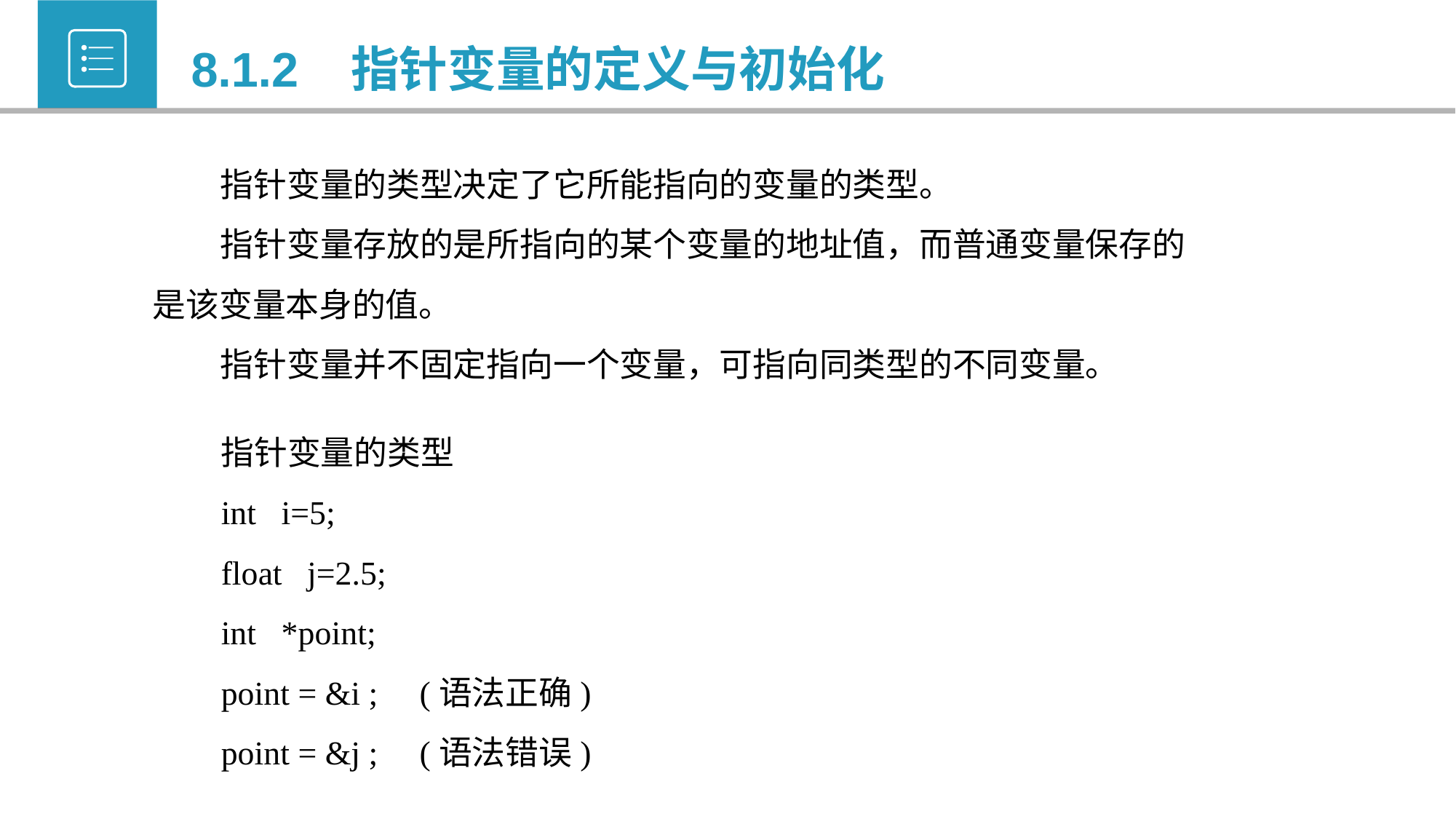

8.1.2   指针变量的定义与初始化
        指针变量的类型决定了它所能指向的变量的类型。
        指针变量存放的是所指向的某个变量的地址值，而普通变量保存的是该变量本身的值。
        指针变量并不固定指向一个变量，可指向同类型的不同变量。
指针变量的类型
int   i=5;
float   j=2.5;
int   *point;
point = &i ;     (语法正确)
point = &j ;     (语法错误)